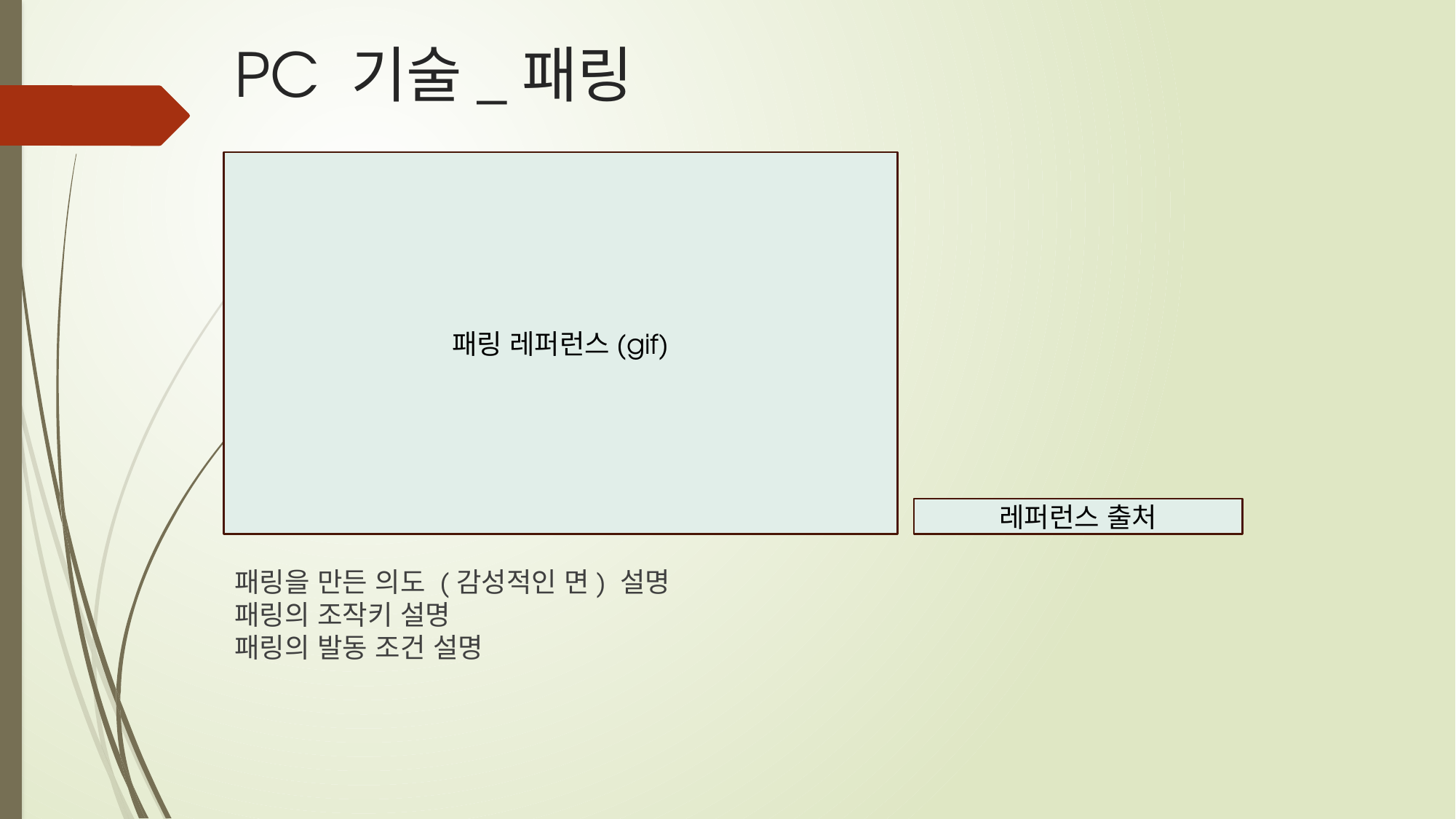

# PC 기술_패링
패링 레퍼런스(gif)
레퍼런스 출처
패링을 만든 의도 (감성적인 면) 설명
패링의 조작키 설명
패링의 발동 조건 설명